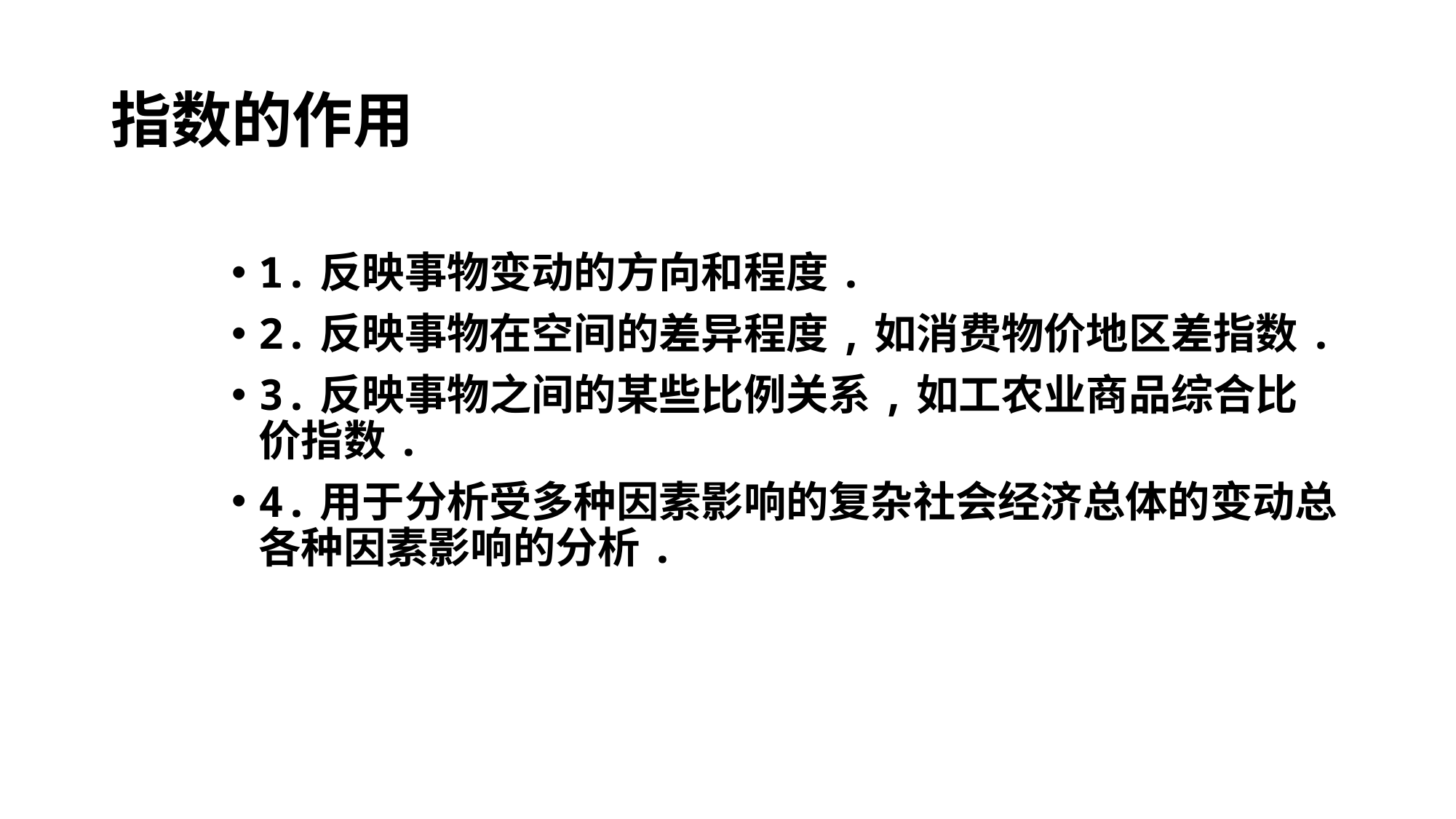

# 指数的作用
1.反映事物变动的方向和程度.
2.反映事物在空间的差异程度,如消费物价地区差指数.
3.反映事物之间的某些比例关系,如工农业商品综合比价指数.
4.用于分析受多种因素影响的复杂社会经济总体的变动总各种因素影响的分析.